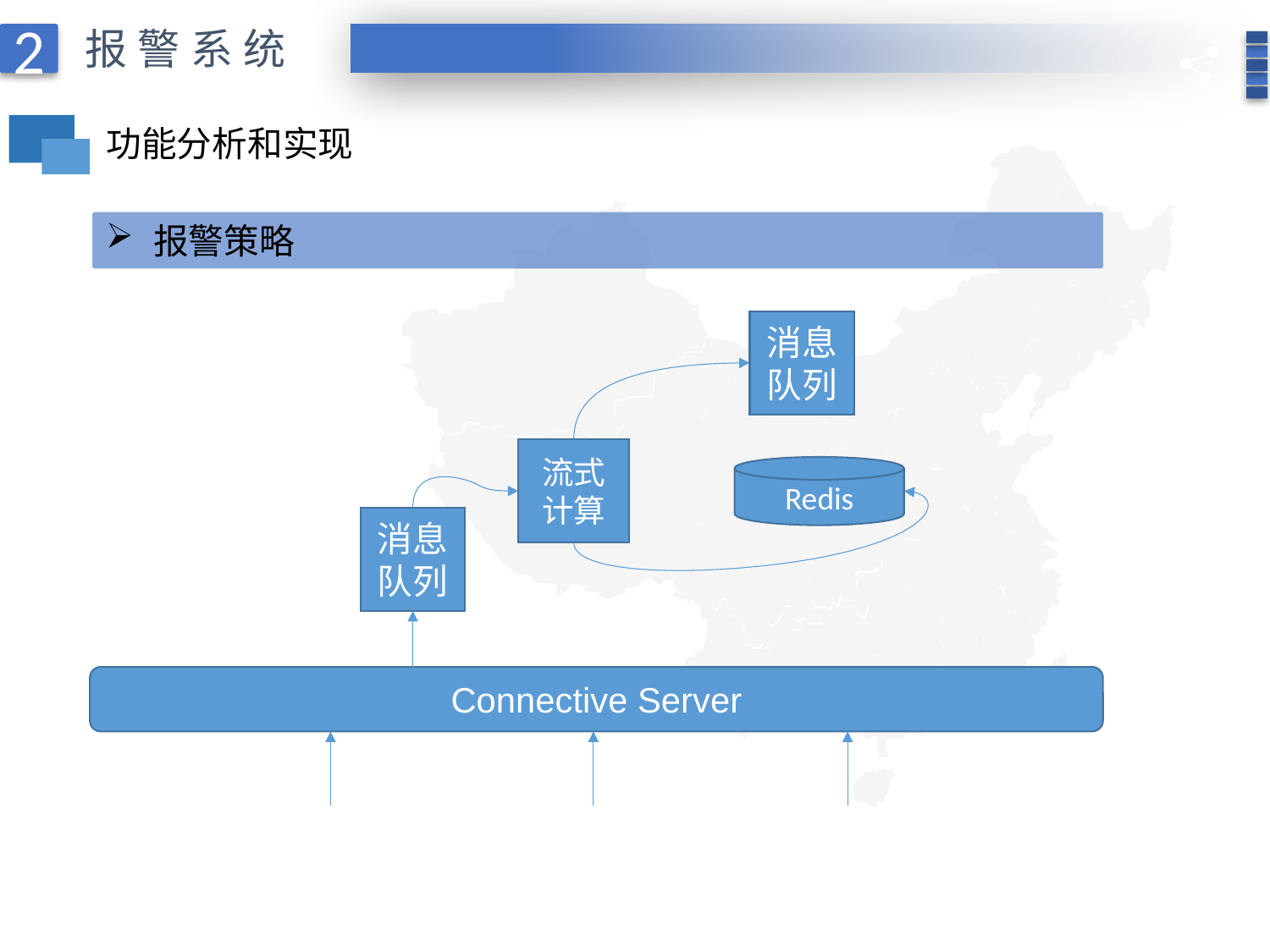

报警系统
2

功能分析和实现
报警策略
消息队列
流式计算
Redis
消息队列
Connective Server